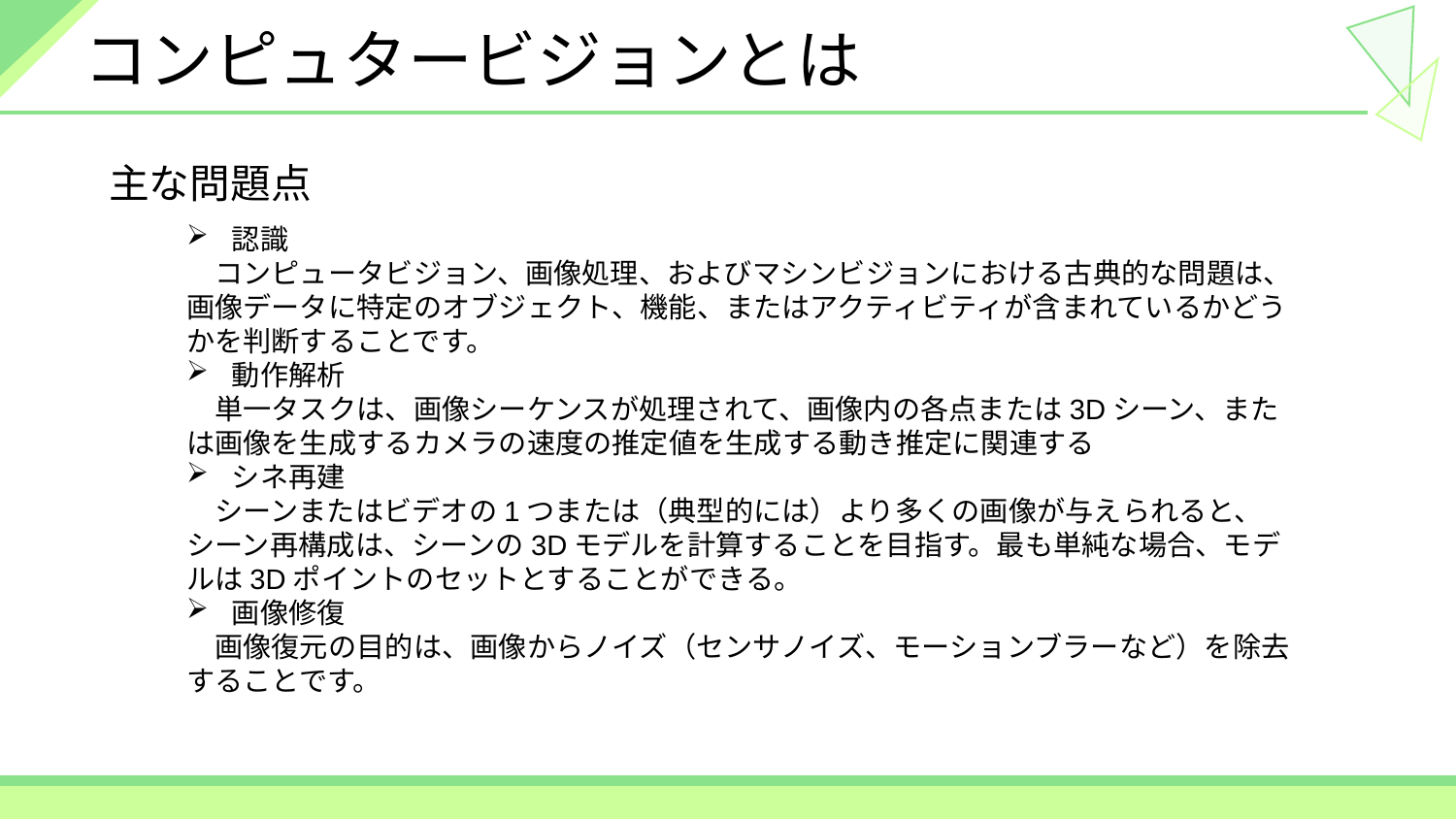

# コンピュタービジョンとは
主な問題点
認識
　コンピュータビジョン、画像処理、およびマシンビジョンにおける古典的な問題は、画像データに特定のオブジェクト、機能、またはアクティビティが含まれているかどうかを判断することです。
動作解析
　単一タスクは、画像シーケンスが処理されて、画像内の各点または3Dシーン、または画像を生成するカメラの速度の推定値を生成する動き推定に関連する
シネ再建
　シーンまたはビデオの1つまたは（典型的には）より多くの画像が与えられると、シーン再構成は、シーンの3Dモデルを計算することを目指す。最も単純な場合、モデルは3Dポイントのセットとすることができる。
画像修復
　画像復元の目的は、画像からノイズ（センサノイズ、モーションブラーなど）を除去することです。